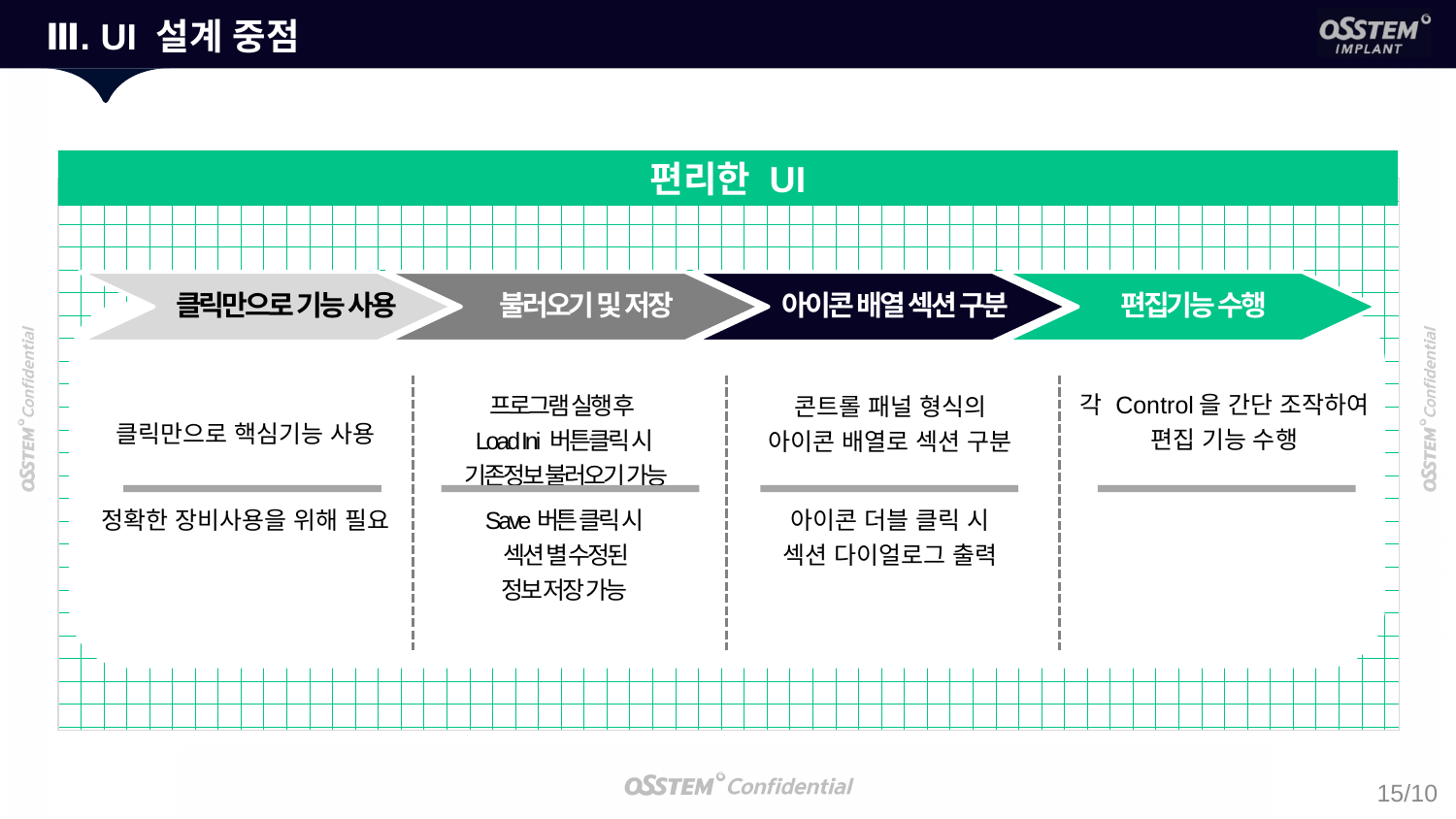

Ⅲ. UI 설계 중점
편리한 UI

클릭만으로 기능 사용

불러오기 및 저장

아이콘 배열 섹션 구분

편집기능 수행

| 각 Control을 간단 조작하여 편집 기능 수행 |
| --- |
| 프로그램 실행 후 Load Ini 버튼클릭 시 기존정보 불러오기 가능 |
| --- |
| Save버튼 클릭 시 섹션 별 수정된 정보 저장 가능 |
| 클릭만으로 핵심기능 사용 |
| --- |
| 정확한 장비사용을 위해 필요 |
| 콘트롤 패널 형식의 아이콘 배열로 섹션 구분 |
| --- |
| 아이콘 더블 클릭 시 섹션 다이얼로그 출력 |